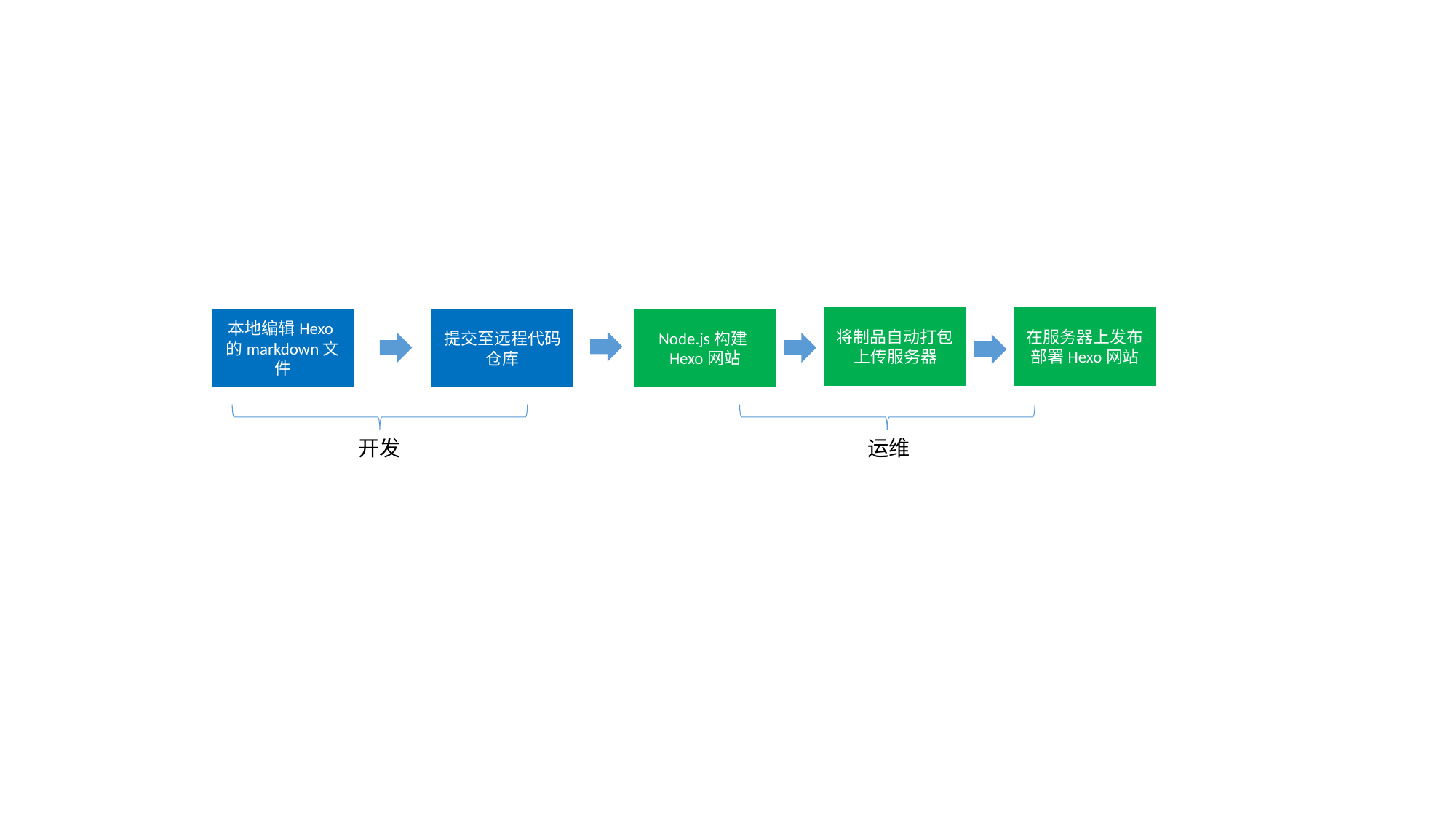

在服务器上发布部署Hexo网站
将制品自动打包上传服务器
Node.js构建Hexo网站
本地编辑Hexo的markdown文件
提交至远程代码仓库

开发
运维